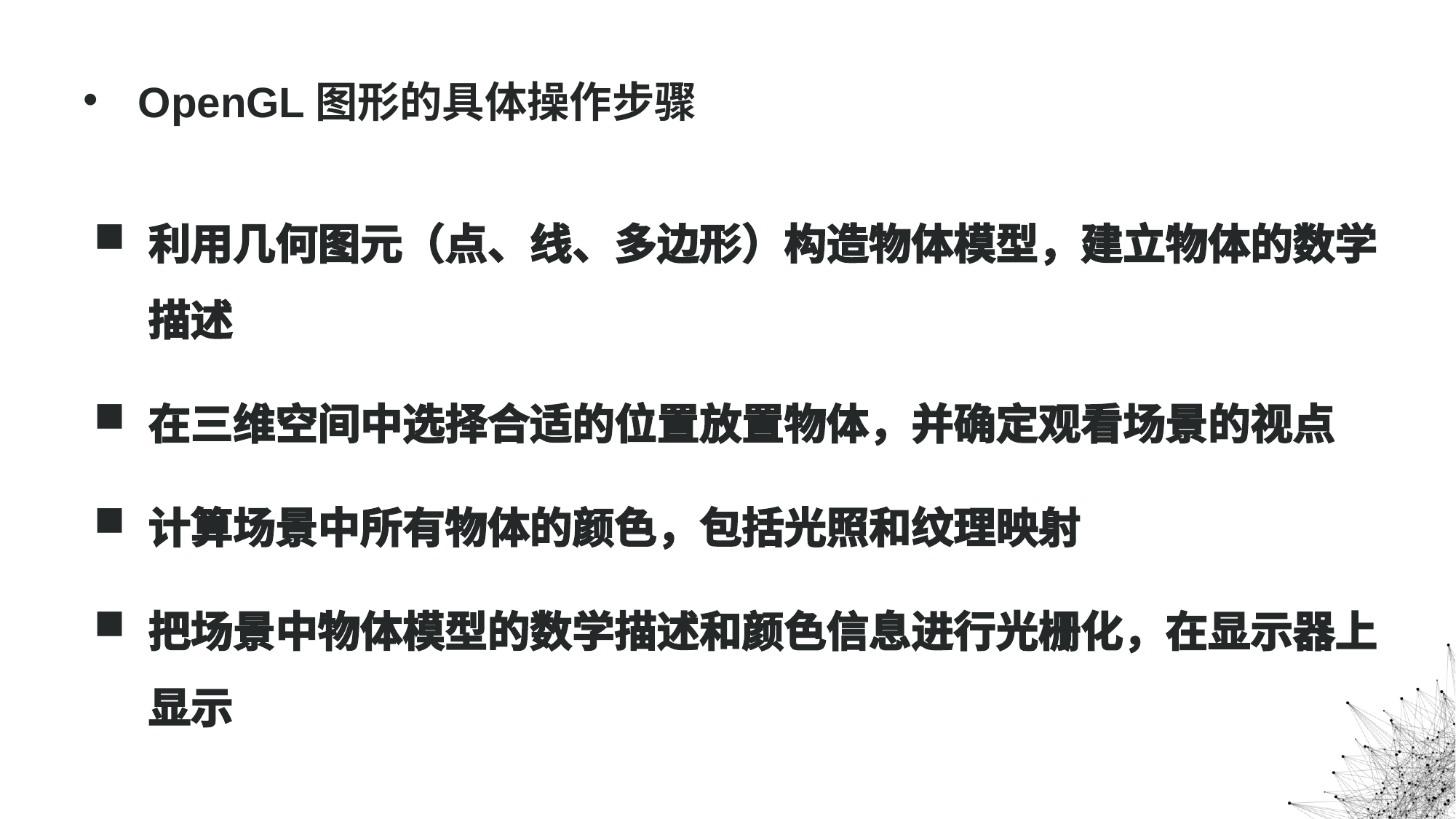

OpenGL图形的具体操作步骤
利用几何图元（点、线、多边形）构造物体模型，建立物体的数学描述
在三维空间中选择合适的位置放置物体，并确定观看场景的视点
计算场景中所有物体的颜色，包括光照和纹理映射
把场景中物体模型的数学描述和颜色信息进行光栅化，在显示器上显示